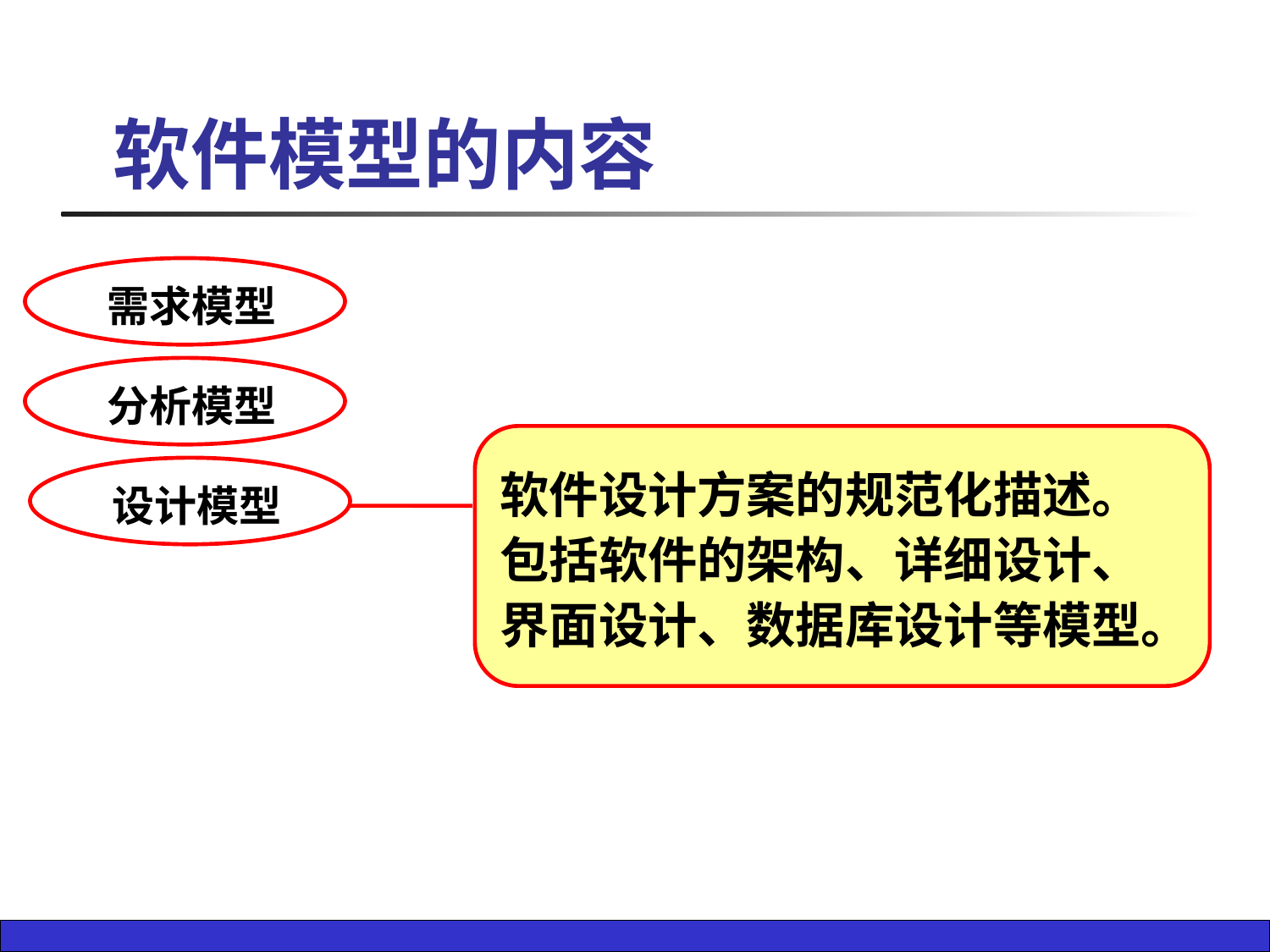

# 软件模型的内容

需求模型

分析模型
软件设计方案的规范化描述。
包括软件的架构、详细设计、
界面设计、数据库设计等模型。

设计模型